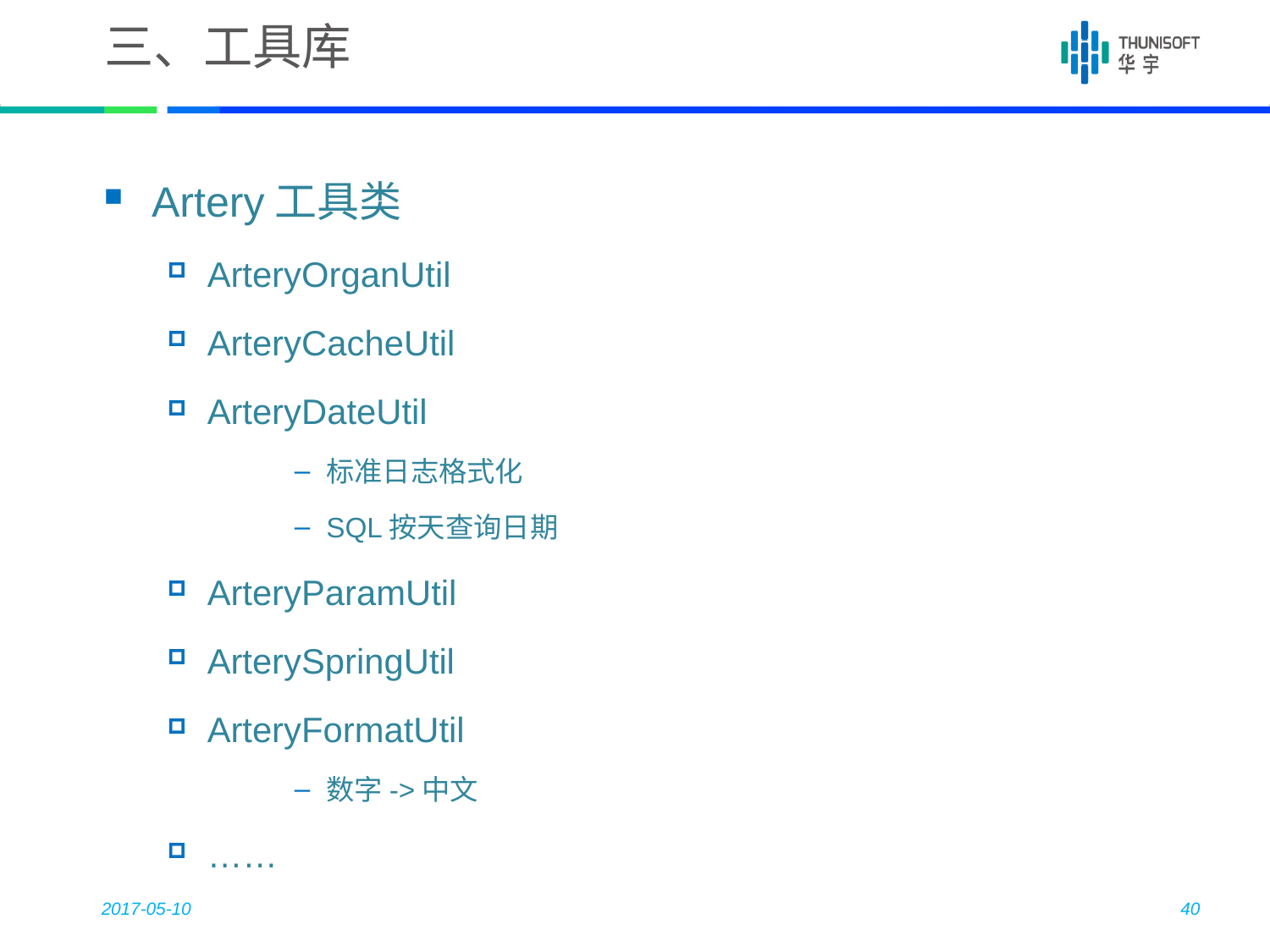

# 三、工具库
Artery工具类
ArteryOrganUtil
ArteryCacheUtil
ArteryDateUtil
标准日志格式化
SQL按天查询日期
ArteryParamUtil
ArterySpringUtil
ArteryFormatUtil
数字->中文
……
2017-05-10
40